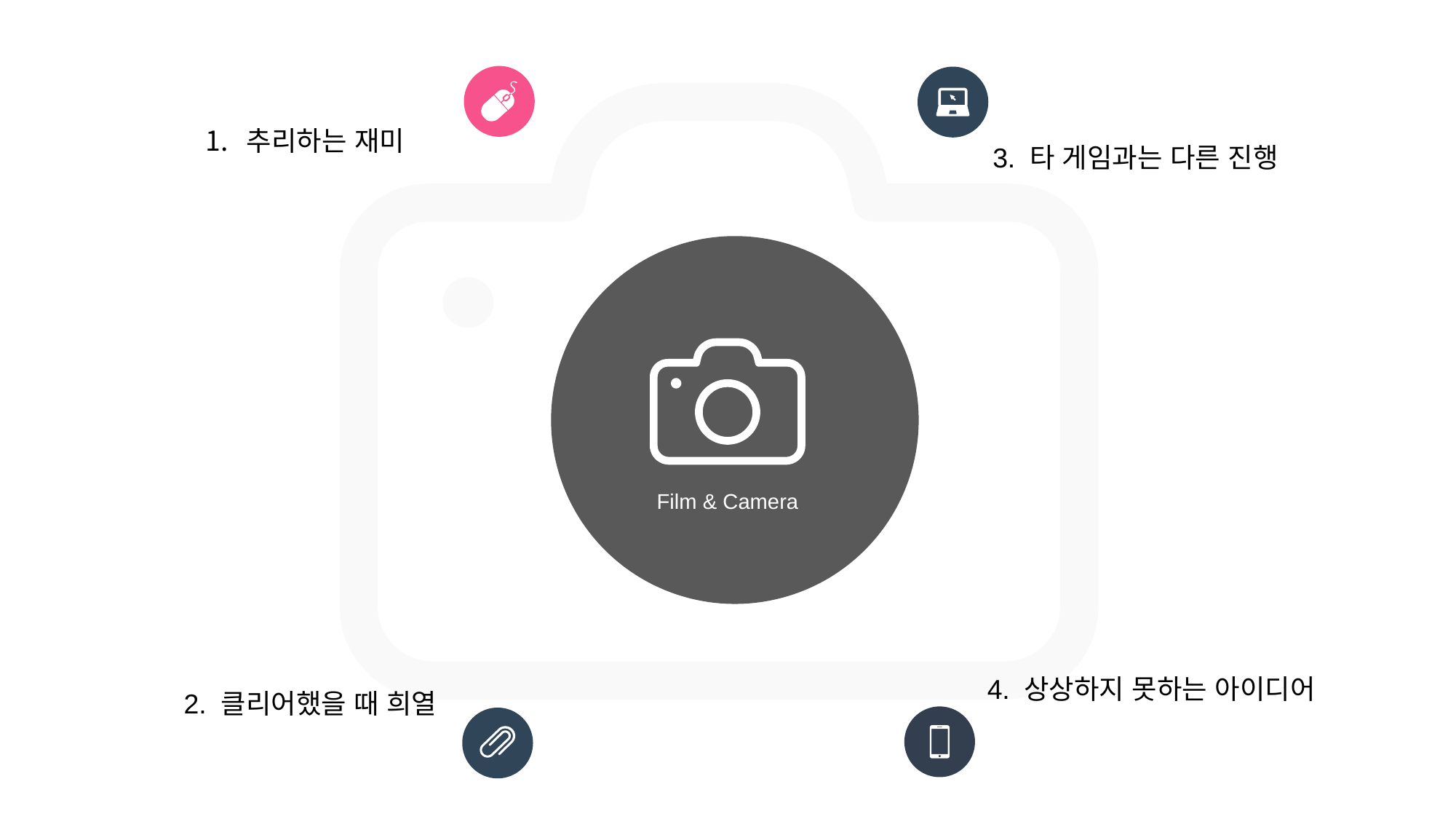

추리하는 재미
3. 타 게임과는 다른 진행

Film & Camera
4. 상상하지 못하는 아이디어
2. 클리어했을 때 희열